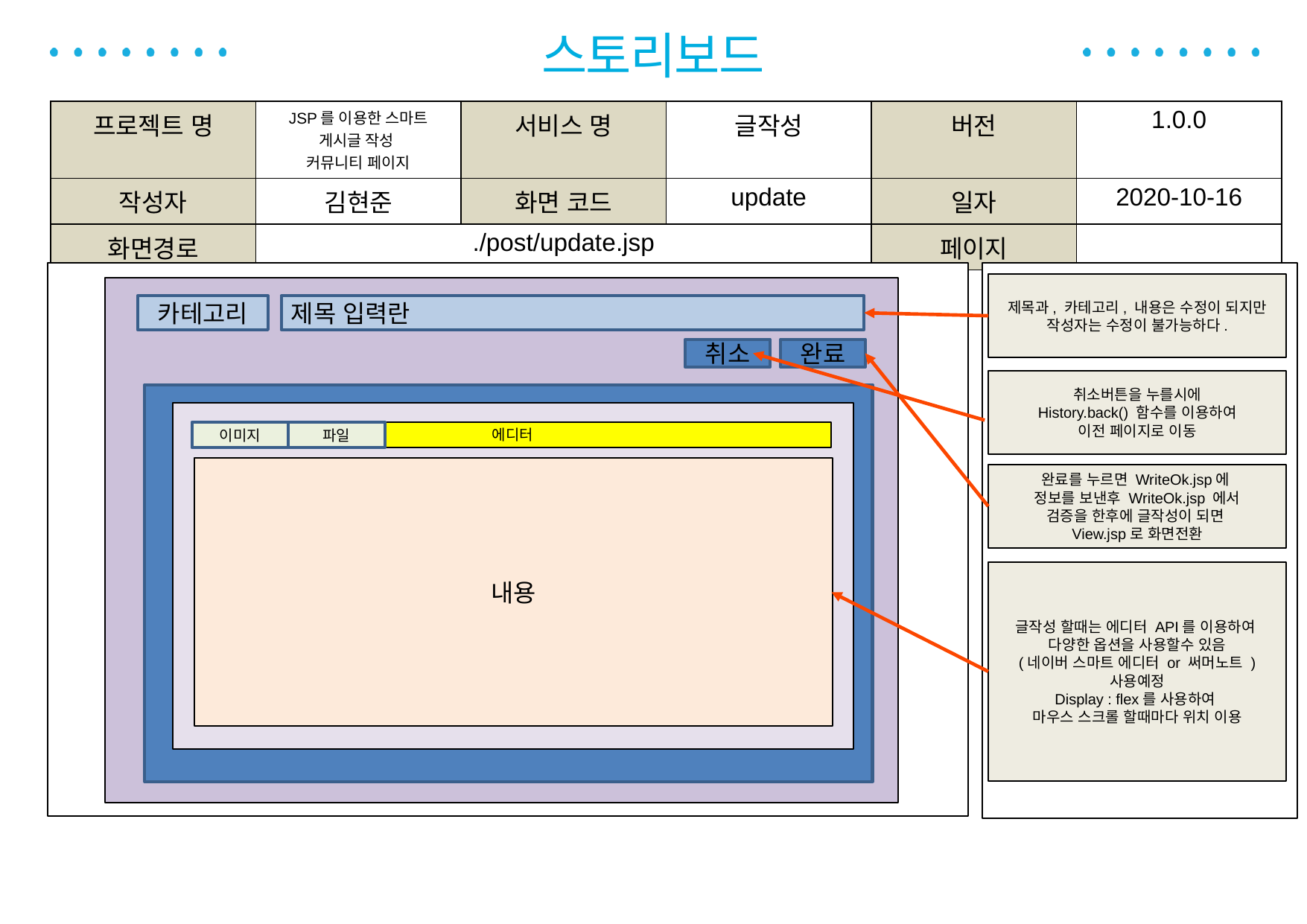

스토리보드

| 프로젝트 명 | JSP를 이용한 스마트 게시글 작성 커뮤니티 페이지 | 서비스 명 | 글작성 | 버전 | 1.0.0 |
| --- | --- | --- | --- | --- | --- |
| 작성자 | 김현준 | 화면 코드 | update | 일자 | 2020-10-16 |
| 화면경로 | ./post/update.jsp |  |  | 페이지 |  |

제목과, 카테고리, 내용은 수정이 되지만
작성자는 수정이 불가능하다.

카테고리
제목 입력란

취소
완료
취소버튼을 누를시에
History.back() 함수를 이용하여
이전 페이지로 이동

에디터
내용
이미지
파일
완료를 누르면 WriteOk.jsp에
정보를 보낸후 WriteOk.jsp 에서
검증을 한후에 글작성이 되면
View.jsp로 화면전환
글작성 할때는 에디터 API를 이용하여
다양한 옵션을 사용할수 있음
(네이버 스마트 에디터 or 써머노트 )
사용예정
Display : flex를 사용하여
마우스 스크롤 할때마다 위치 이용